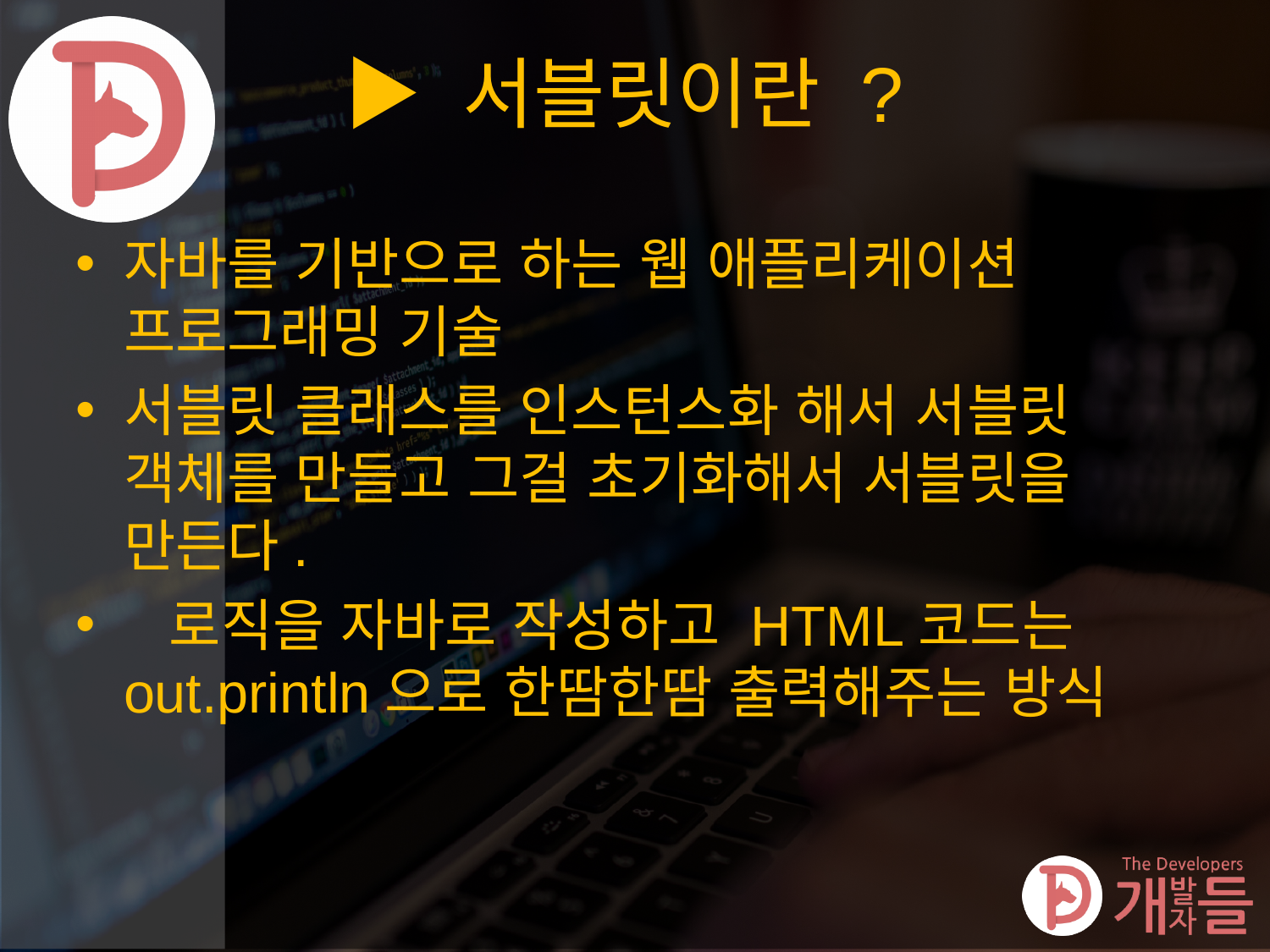

# ▶ 서블릿이란 ?
자바를 기반으로 하는 웹 애플리케이션 프로그래밍 기술
서블릿 클래스를 인스턴스화 해서 서블릿 객체를 만들고 그걸 초기화해서 서블릿을 만든다.
  로직을 자바로 작성하고 HTML코드는 out.println으로 한땀한땀 출력해주는 방식